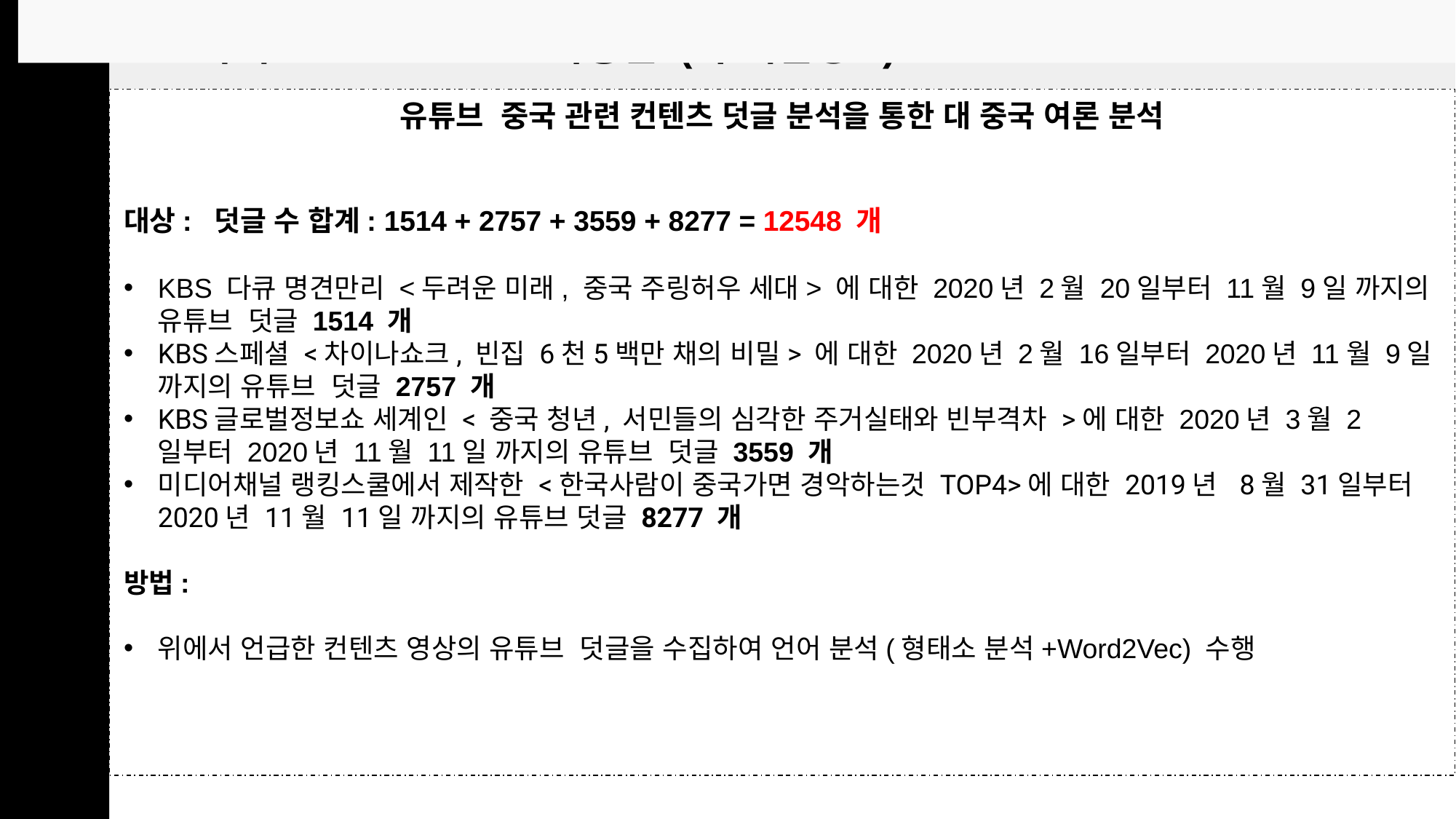

과제 – 201702752 이정민 (주제변경2)
2020年2月20日

77021510分享保存

유튜브  중국 관련 컨텐츠 덧글 분석을 통한 대 중국 여론 분석

대상:  덧글 수 합계: 1514 + 2757 + 3559 + 8277 = 12548 개

KBS 다큐 명견만리 <두려운 미래, 중국 주링허우 세대> 에 대한 2020년 2월 20일부터 11월 9일 까지의 유튜브  덧글 1514 개
KBS스페셜 <차이나쇼크, 빈집 6천5백만 채의 비밀> 에 대한 2020년 2월 16일부터 2020년 11월 9일 까지의 유튜브  덧글 2757 개
KBS글로벌정보쇼 세계인 < 중국 청년, 서민들의 심각한 주거실태와 빈부격차 >에 대한 2020년 3월 2일부터 2020년 11월 11일 까지의 유튜브  덧글 3559 개
미디어채널 랭킹스쿨에서 제작한 <한국사람이 중국가면 경악하는것 TOP4>에 대한 2019년  8월 31일부터 2020년 11월 11일 까지의 유튜브 덧글 8277 개

방법:

위에서 언급한 컨텐츠 영상의 유튜브  덧글을 수집하여 언어 분석(형태소 분석+Word2Vec) 수행